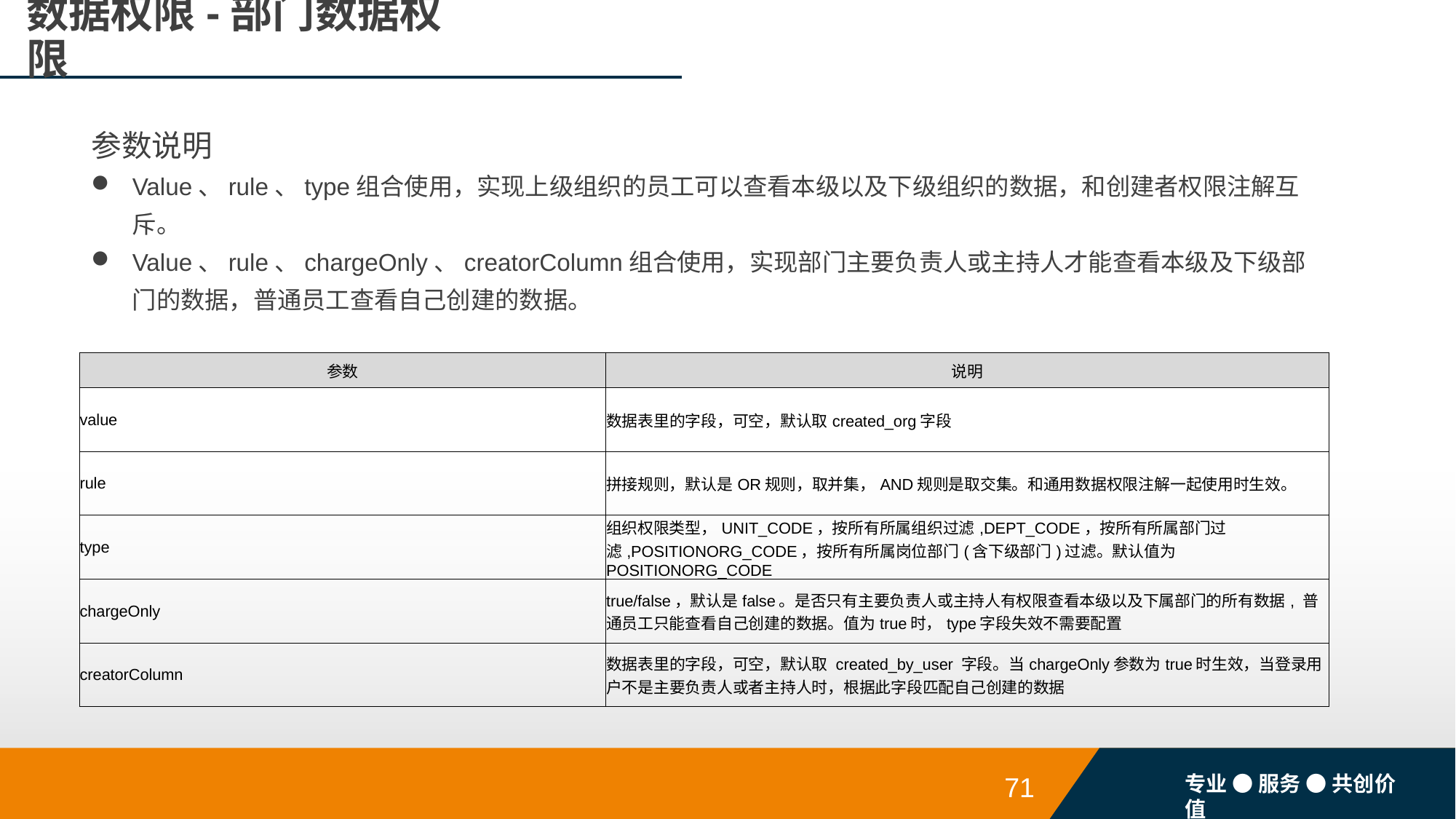

# 数据权限-部门数据权限
参数说明
Value、rule、type组合使用，实现上级组织的员工可以查看本级以及下级组织的数据，和创建者权限注解互斥。
Value、rule、chargeOnly、creatorColumn组合使用，实现部门主要负责人或主持人才能查看本级及下级部门的数据，普通员工查看自己创建的数据。
| 参数 | 说明 |
| --- | --- |
| value | 数据表里的字段，可空，默认取created\_org字段 |
| rule | 拼接规则，默认是OR规则，取并集，AND规则是取交集。和通用数据权限注解一起使用时生效。 |
| type | 组织权限类型，UNIT\_CODE，按所有所属组织过滤,DEPT\_CODE，按所有所属部门过滤,POSITIONORG\_CODE，按所有所属岗位部门(含下级部门)过滤。默认值为POSITIONORG\_CODE |
| chargeOnly | true/false，默认是false。是否只有主要负责人或主持人有权限查看本级以及下属部门的所有数据, 普通员工只能查看自己创建的数据。值为true时，type字段失效不需要配置 |
| creatorColumn | 数据表里的字段，可空，默认取 created\_by\_user 字段。当chargeOnly参数为true时生效，当登录用户不是主要负责人或者主持人时，根据此字段匹配自己创建的数据 |